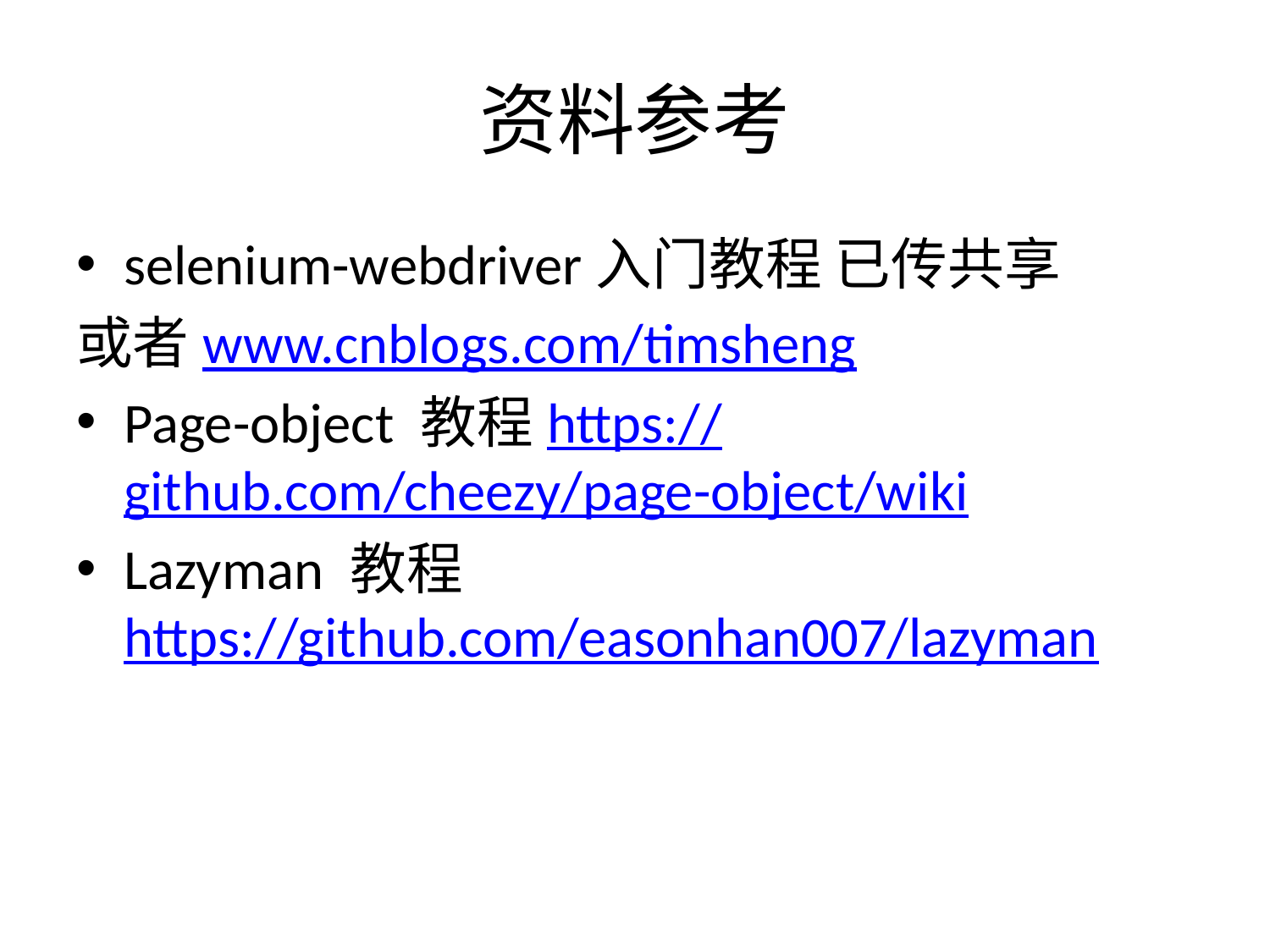

# 资料参考
selenium-webdriver入门教程 已传共享
或者www.cnblogs.com/timsheng
Page-object 教程https://github.com/cheezy/page-object/wiki
Lazyman 教程https://github.com/easonhan007/lazyman